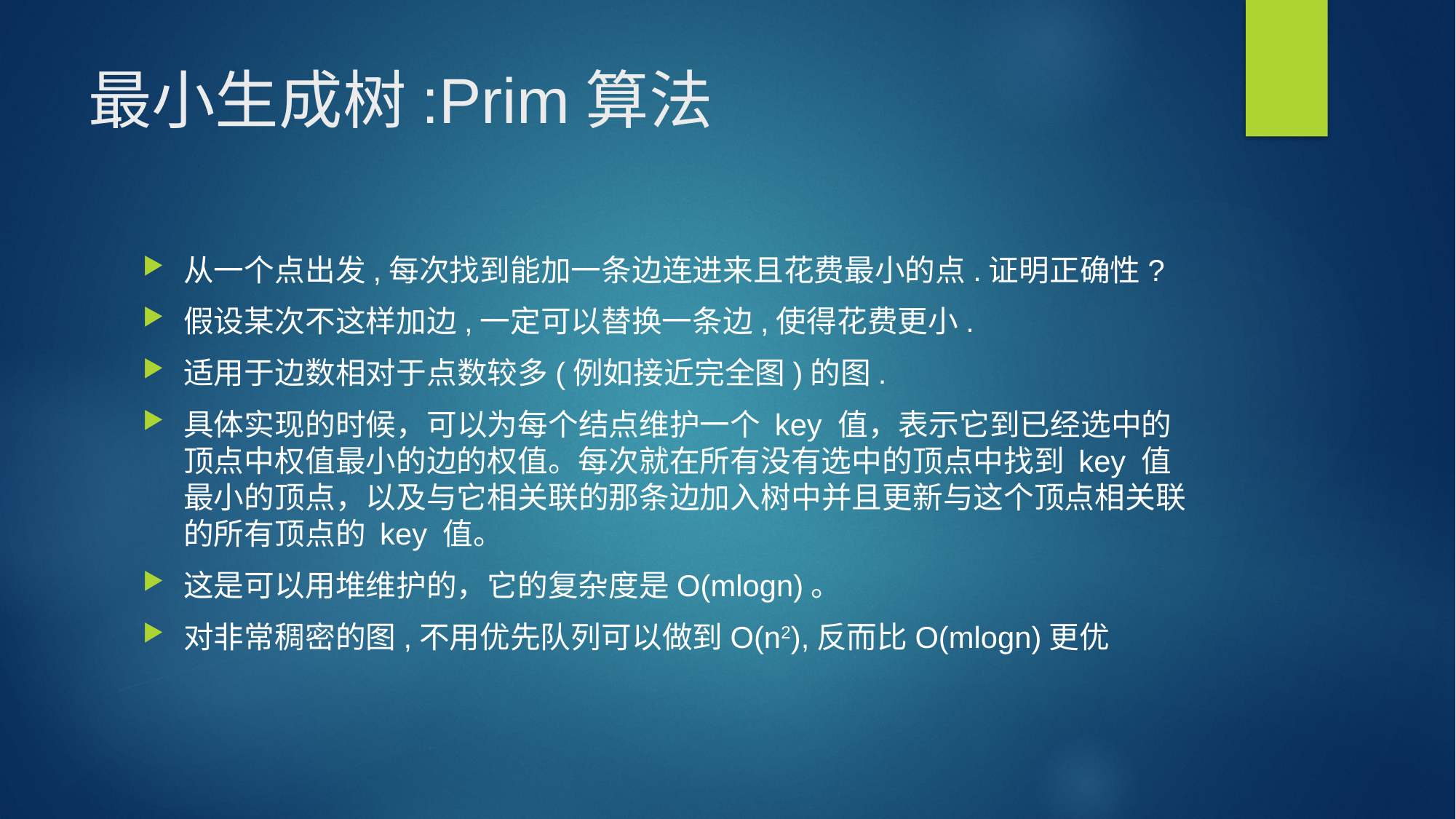

# 最小生成树:Prim算法
从一个点出发,每次找到能加一条边连进来且花费最小的点.证明正确性?
假设某次不这样加边,一定可以替换一条边,使得花费更小.
适用于边数相对于点数较多(例如接近完全图)的图.
具体实现的时候，可以为每个结点维护一个 key 值，表示它到已经选中的顶点中权值最小的边的权值。每次就在所有没有选中的顶点中找到 key 值最小的顶点，以及与它相关联的那条边加入树中并且更新与这个顶点相关联的所有顶点的 key 值。
这是可以用堆维护的，它的复杂度是O(mlogn)。
对非常稠密的图,不用优先队列可以做到O(n2),反而比O(mlogn)更优